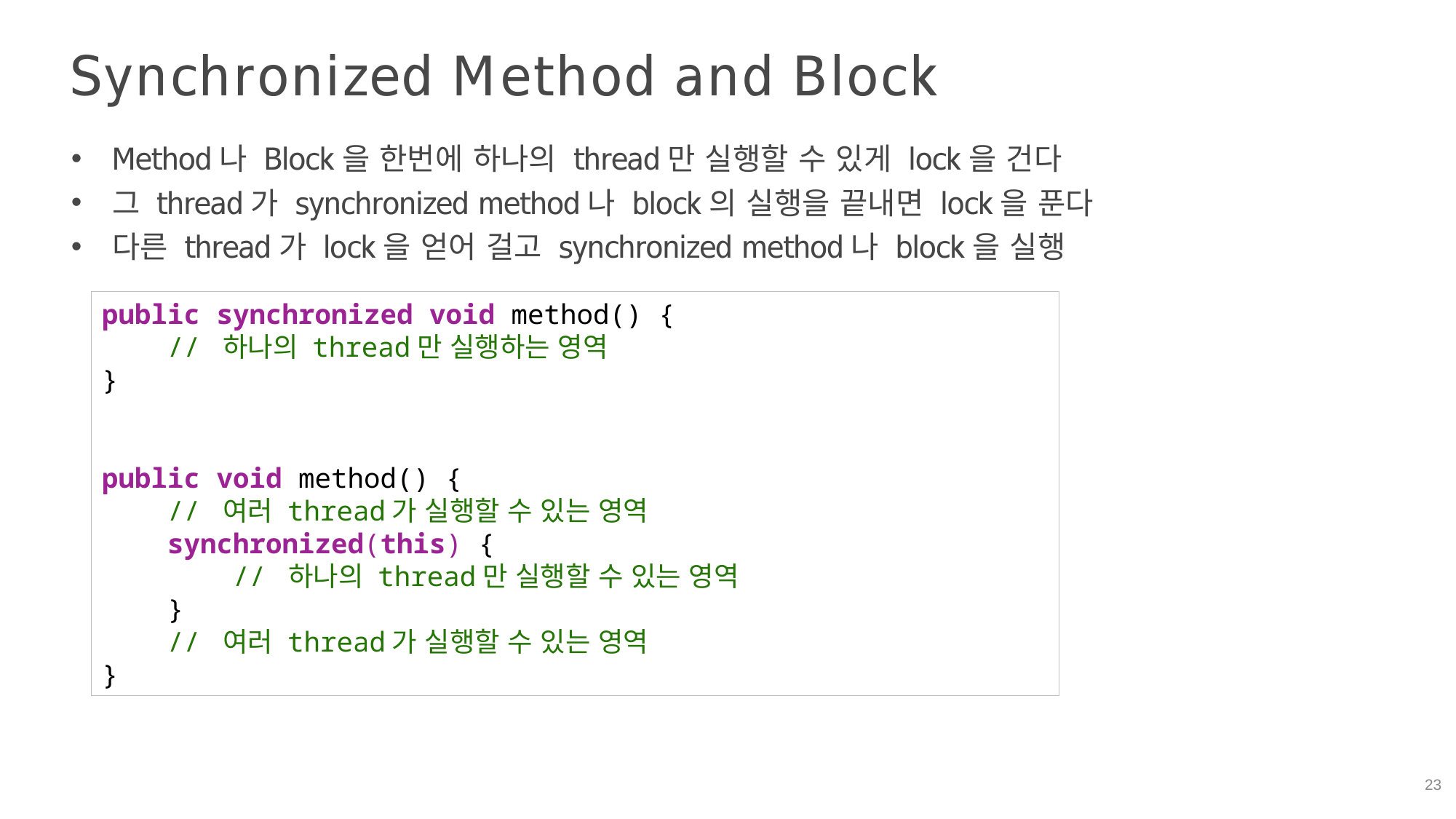

# Synchronized Method and Block
Method나 Block을 한번에 하나의 thread만 실행할 수 있게 lock을 건다
그 thread가 synchronized method나 block의 실행을 끝내면 lock을 푼다
다른 thread가 lock을 얻어 걸고 synchronized method나 block을 실행
public synchronized void method() {
    // 하나의 thread만 실행하는 영역
}

public void method() {
    // 여러 thread가 실행할 수 있는 영역
    synchronized(this) {
        // 하나의 thread만 실행할 수 있는 영역
    }
    // 여러 thread가 실행할 수 있는 영역
}
23